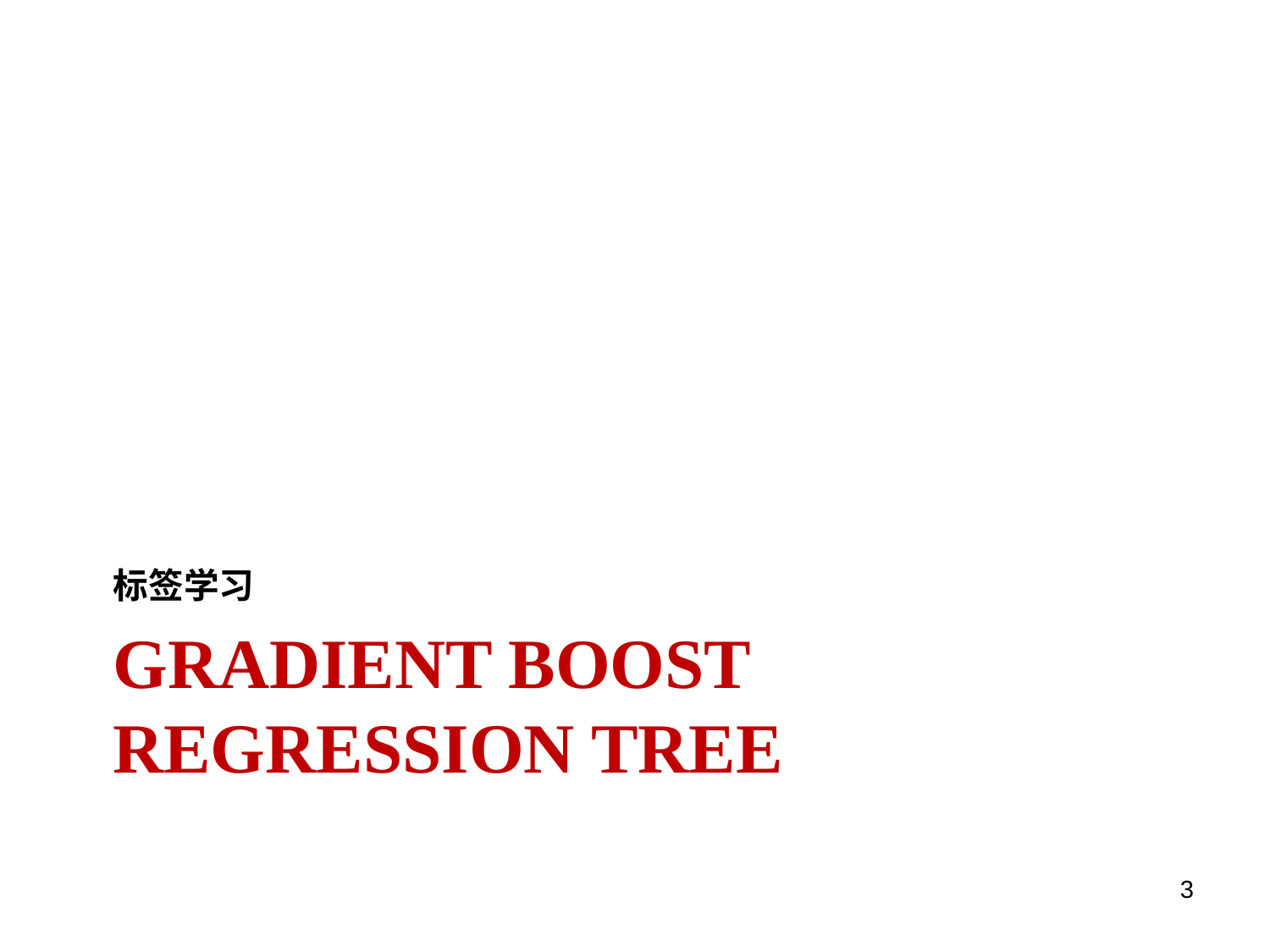

标签学习
# Gradient Boost Regression Tree
3